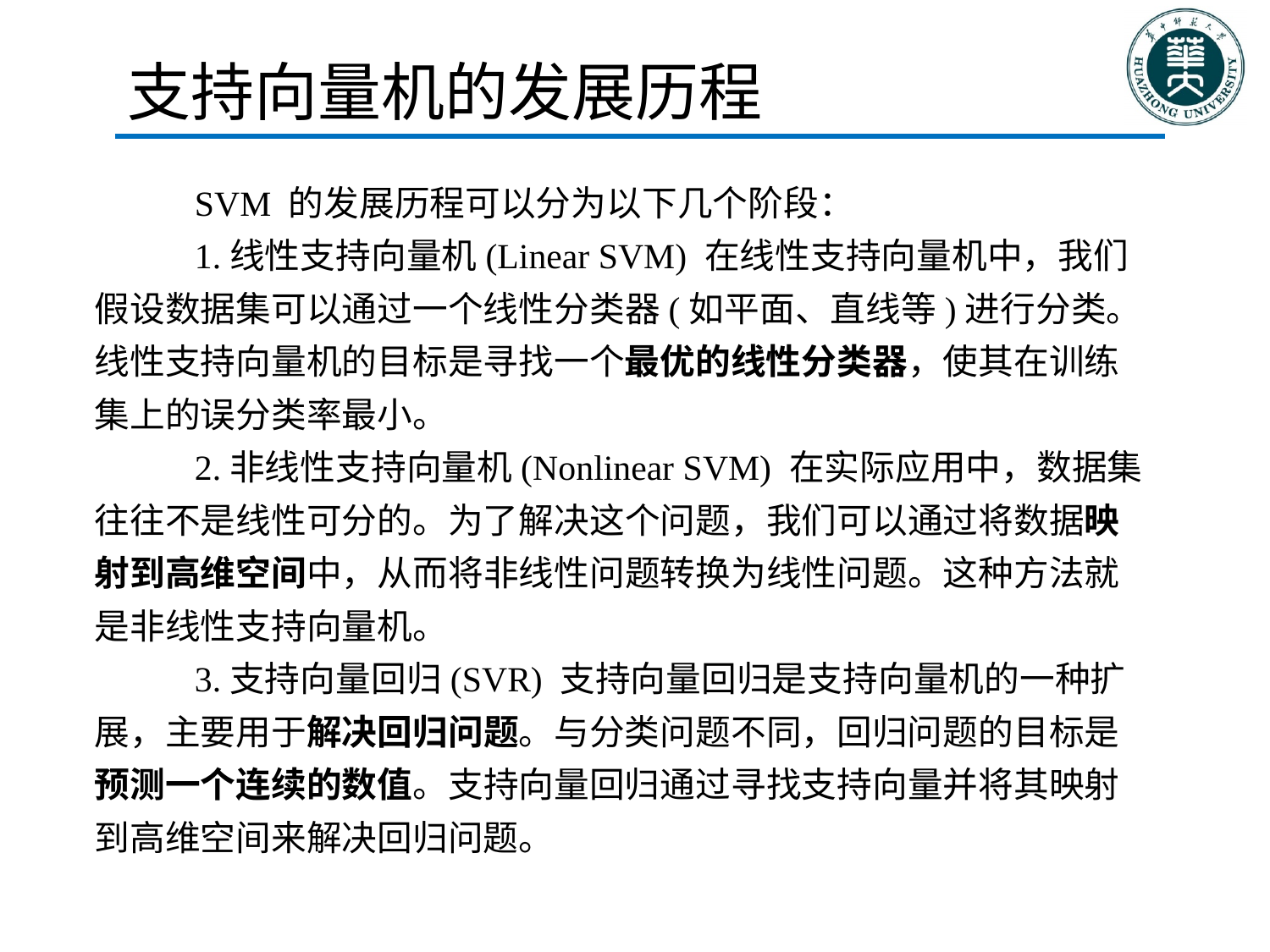

支持向量机的发展历程
SVM 的发展历程可以分为以下几个阶段：
1.线性支持向量机(Linear SVM) 在线性支持向量机中，我们假设数据集可以通过一个线性分类器(如平面、直线等)进行分类。线性支持向量机的目标是寻找一个最优的线性分类器，使其在训练集上的误分类率最小。
2.非线性支持向量机(Nonlinear SVM) 在实际应用中，数据集往往不是线性可分的。为了解决这个问题，我们可以通过将数据映射到高维空间中，从而将非线性问题转换为线性问题。这种方法就是非线性支持向量机。
3.支持向量回归(SVR) 支持向量回归是支持向量机的一种扩展，主要用于解决回归问题。与分类问题不同，回归问题的目标是预测一个连续的数值。支持向量回归通过寻找支持向量并将其映射到高维空间来解决回归问题。